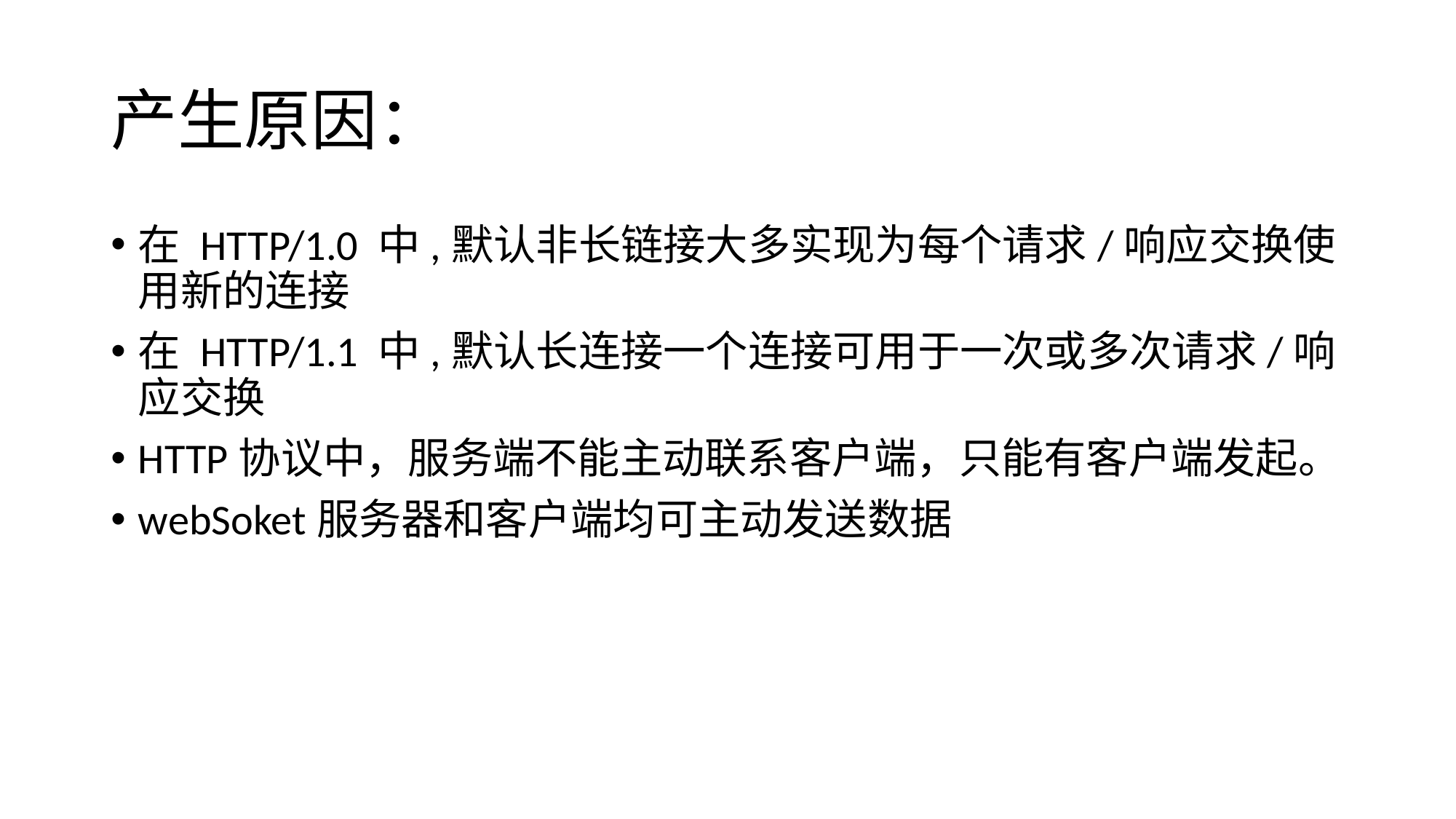

# 产生原因：
在 HTTP/1.0 中,默认非长链接大多实现为每个请求/响应交换使用新的连接
在 HTTP/1.1 中,默认长连接一个连接可用于一次或多次请求/响应交换
HTTP协议中，服务端不能主动联系客户端，只能有客户端发起。
webSoket服务器和客户端均可主动发送数据